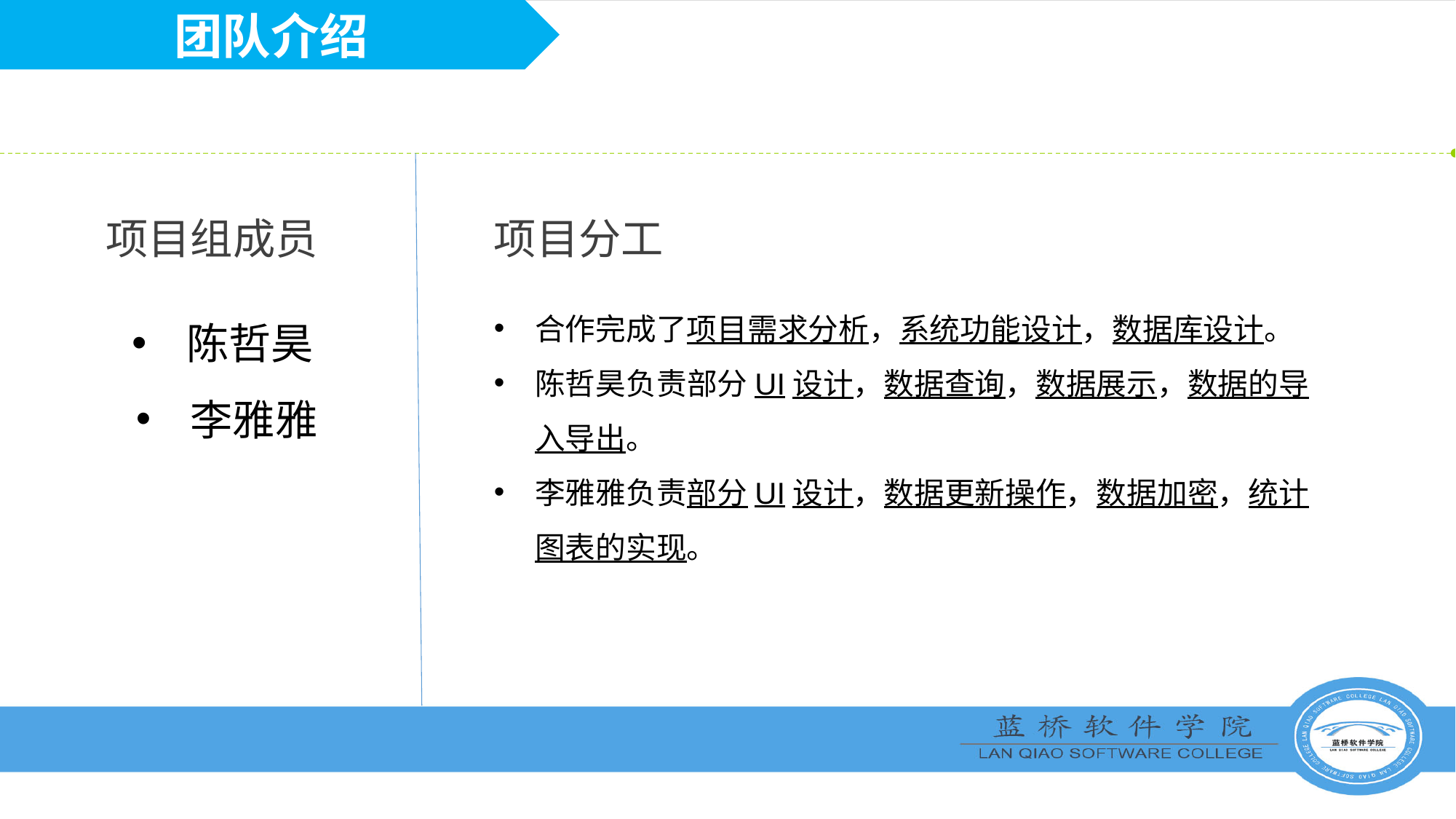

团队介绍
项目组成员

陈哲昊
李雅雅
项目分工
合作完成了项目需求分析，系统功能设计，数据库设计。
陈哲昊负责部分UI设计，数据查询，数据展示，数据的导入导出。
李雅雅负责部分UI设计，数据更新操作，数据加密，统计图表的实现。